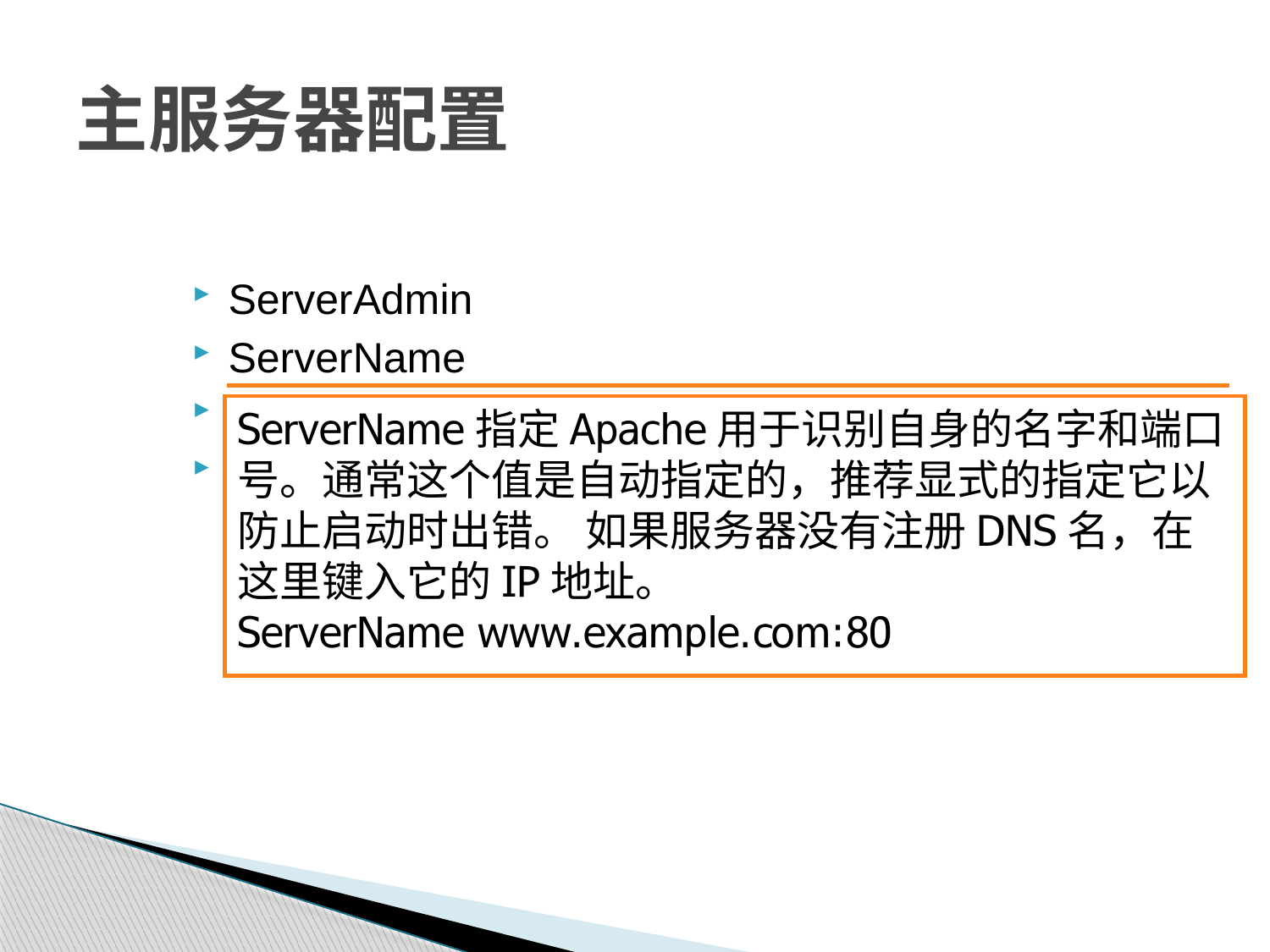

# 主服务器配置
ServerAdmin
ServerName
UseCanonicalName
DocumentRoot
ServerName指定Apache用于识别自身的名字和端口号。通常这个值是自动指定的，推荐显式的指定它以防止启动时出错。 如果服务器没有注册DNS名，在这里键入它的IP地址。
ServerName www.example.com:80